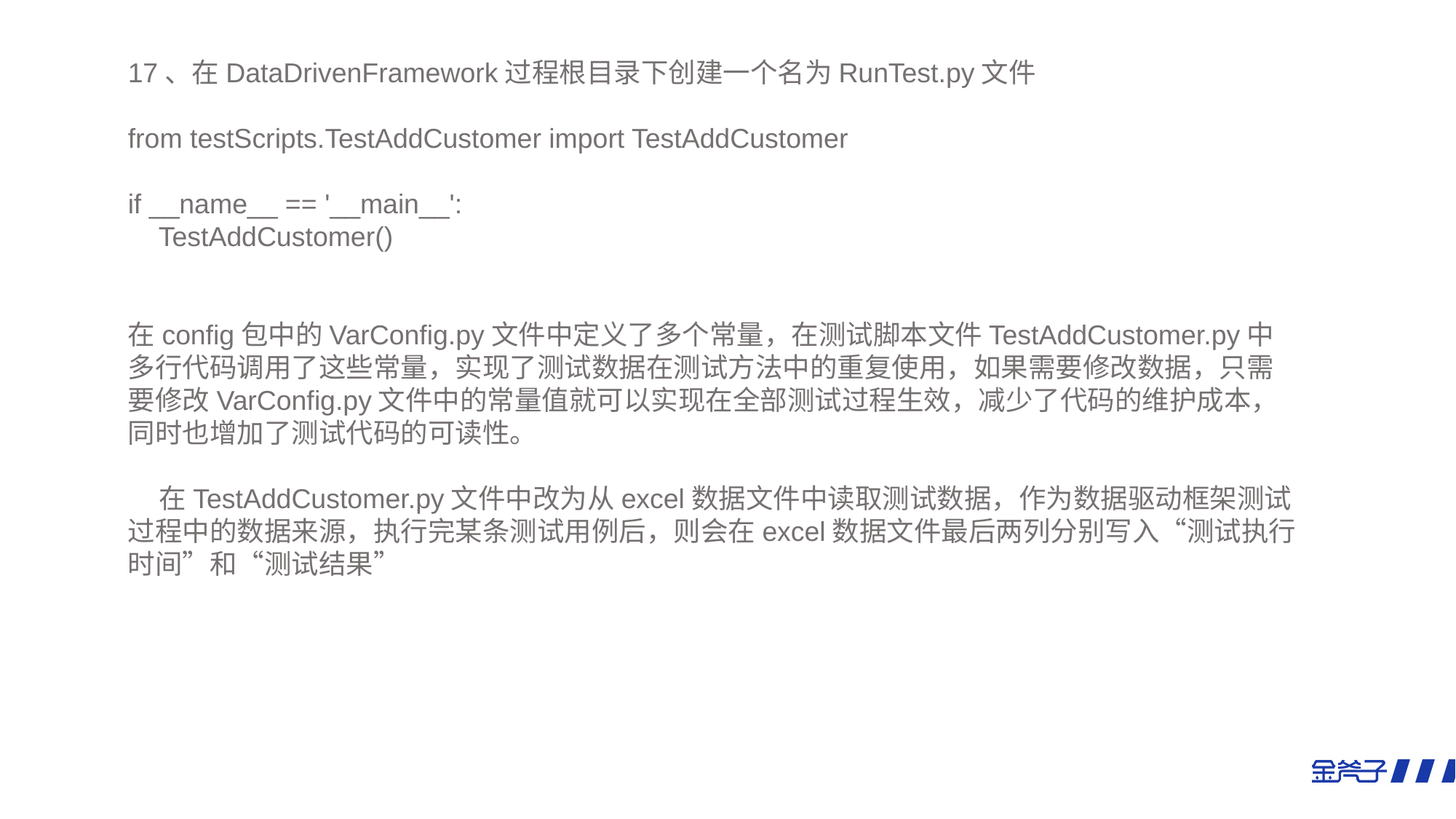

17、在DataDrivenFramework过程根目录下创建一个名为RunTest.py文件

from testScripts.TestAddCustomer import TestAddCustomer

if __name__ == '__main__':
    TestAddCustomer()

在config包中的VarConfig.py文件中定义了多个常量，在测试脚本文件TestAddCustomer.py中多行代码调用了这些常量，实现了测试数据在测试方法中的重复使用，如果需要修改数据，只需要修改VarConfig.py文件中的常量值就可以实现在全部测试过程生效，减少了代码的维护成本，同时也增加了测试代码的可读性。

    在TestAddCustomer.py文件中改为从excel数据文件中读取测试数据，作为数据驱动框架测试过程中的数据来源，执行完某条测试用例后，则会在excel数据文件最后两列分别写入“测试执行时间”和“测试结果”